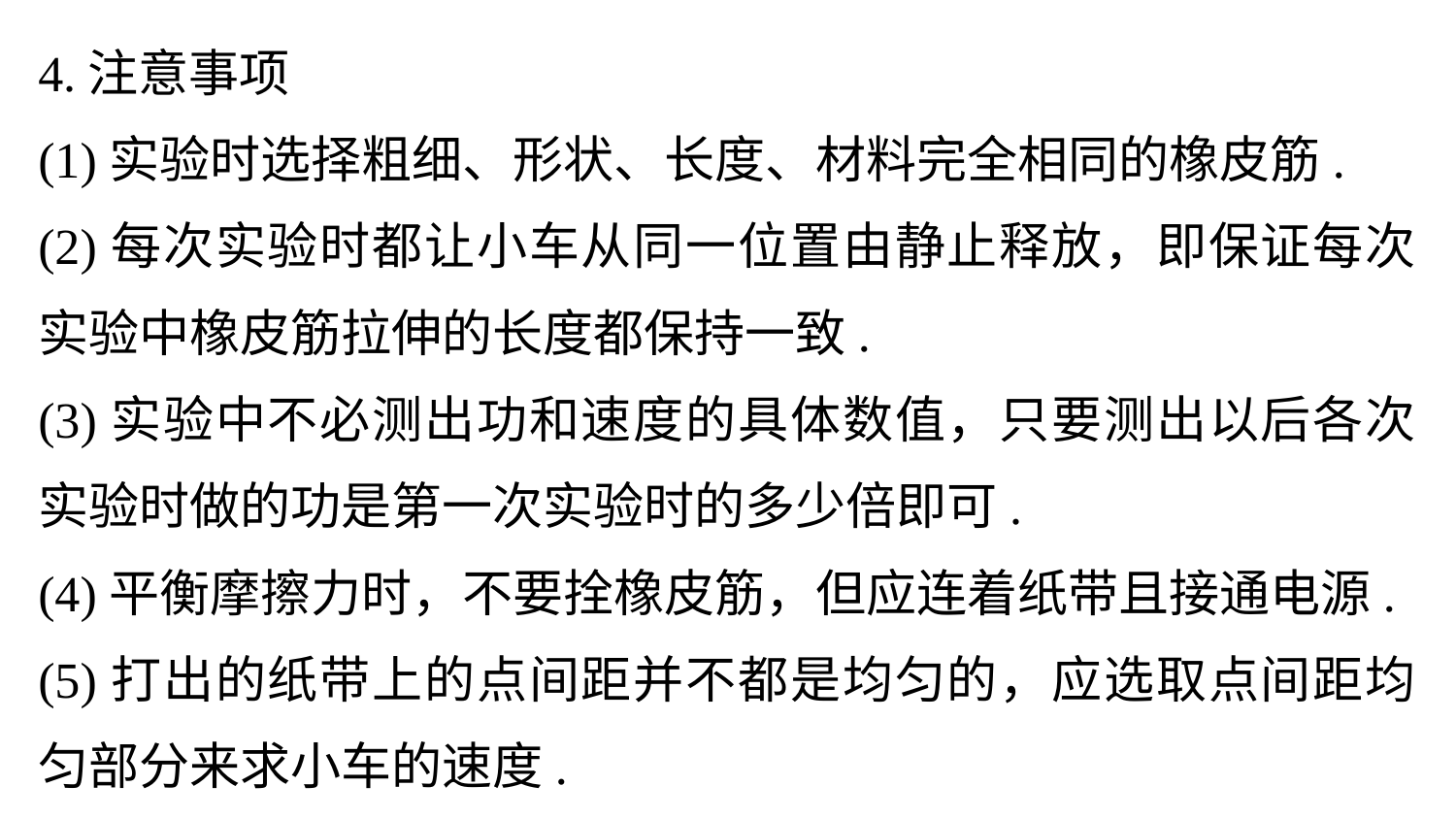

4.注意事项
(1)实验时选择粗细、形状、长度、材料完全相同的橡皮筋.
(2)每次实验时都让小车从同一位置由静止释放，即保证每次实验中橡皮筋拉伸的长度都保持一致.
(3)实验中不必测出功和速度的具体数值，只要测出以后各次实验时做的功是第一次实验时的多少倍即可.
(4)平衡摩擦力时，不要拴橡皮筋，但应连着纸带且接通电源.
(5)打出的纸带上的点间距并不都是均匀的，应选取点间距均匀部分来求小车的速度.